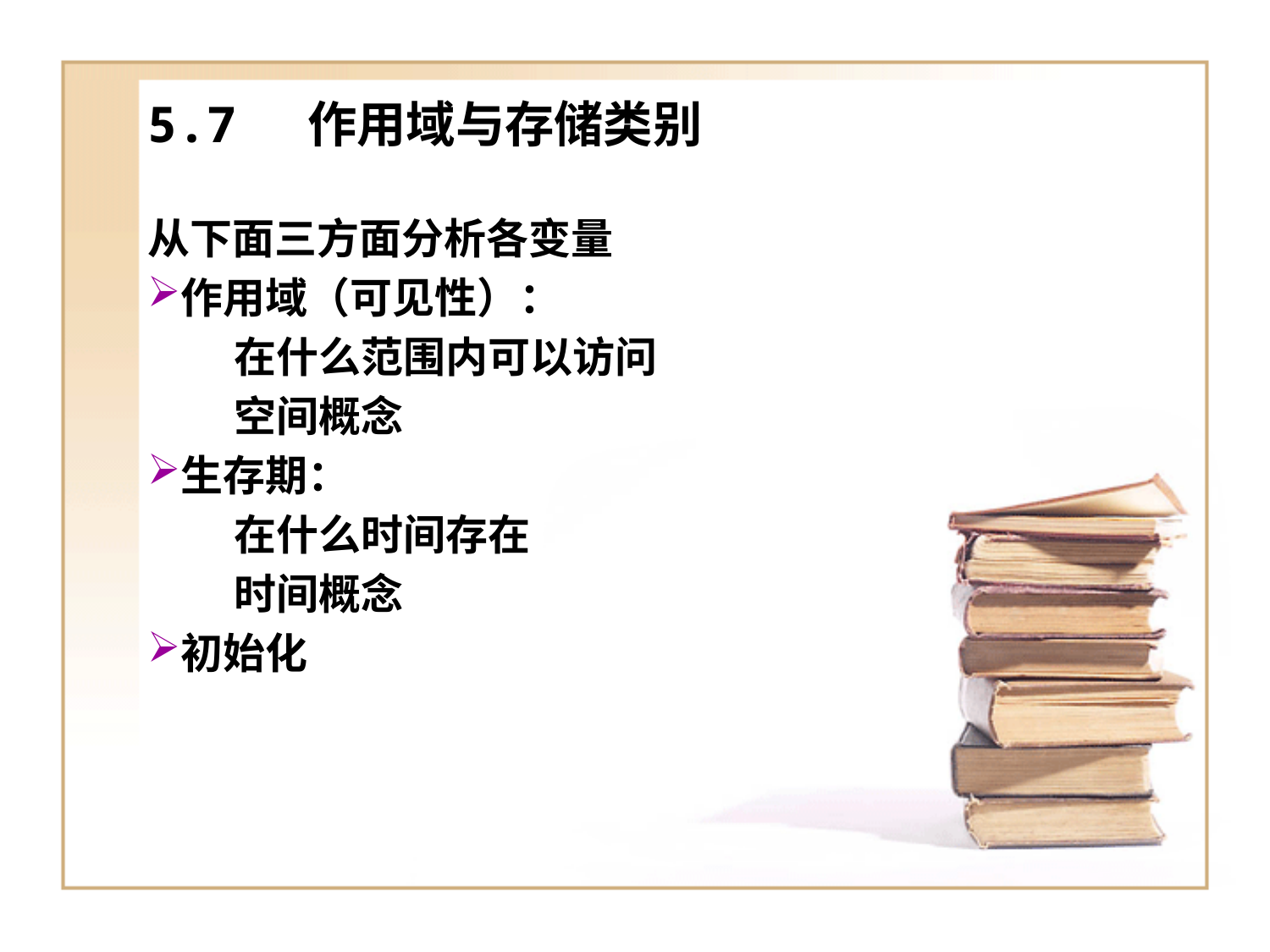

# 5.7  作用域与存储类别
从下面三方面分析各变量
作用域（可见性）：
        在什么范围内可以访问
        空间概念
生存期：
        在什么时间存在
        时间概念
初始化